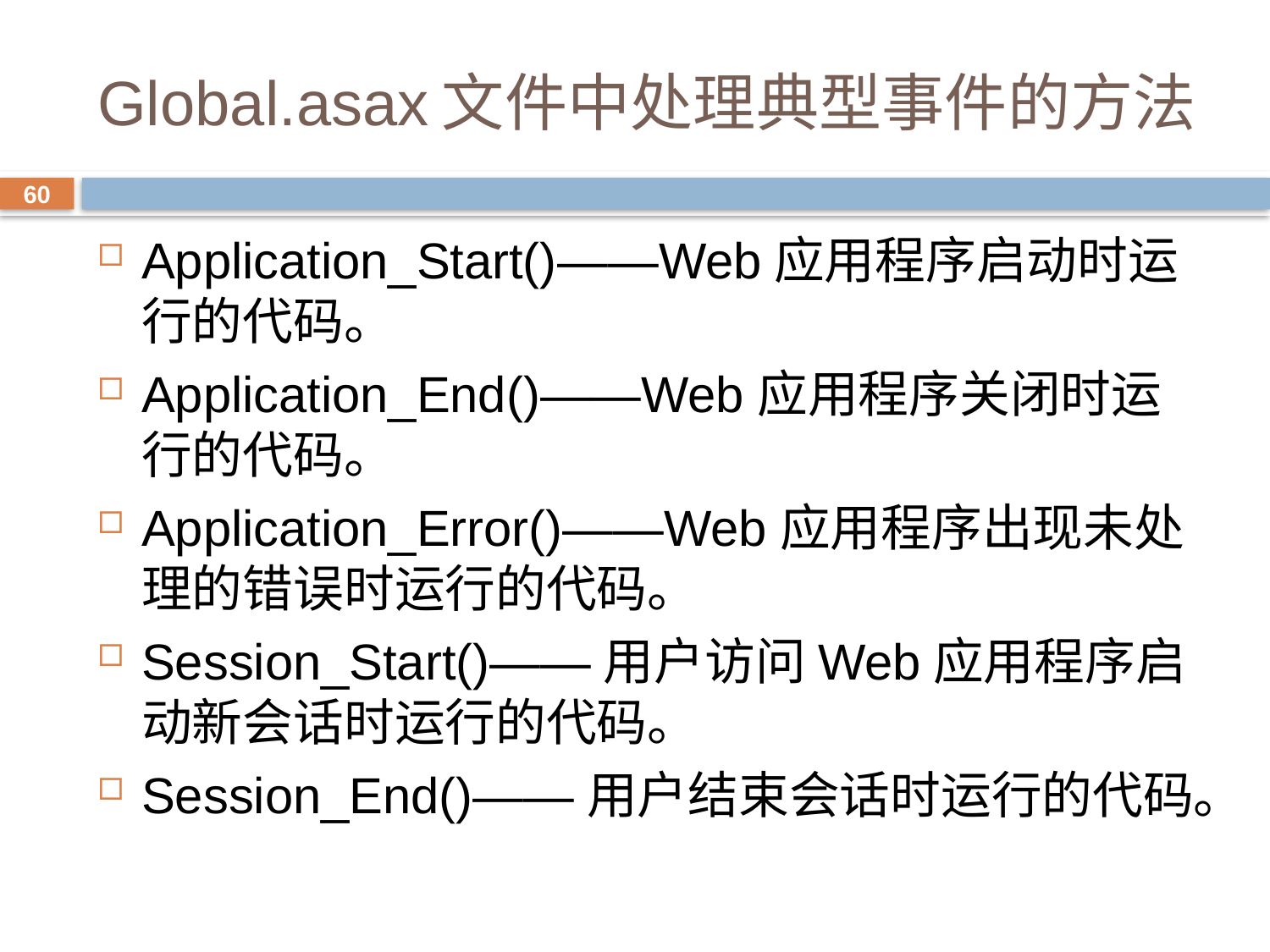

# Global.asax文件中处理典型事件的方法
60
Application_Start()——Web应用程序启动时运行的代码。
Application_End()——Web应用程序关闭时运行的代码。
Application_Error()——Web应用程序出现未处理的错误时运行的代码。
Session_Start()——用户访问Web应用程序启动新会话时运行的代码。
Session_End()——用户结束会话时运行的代码。